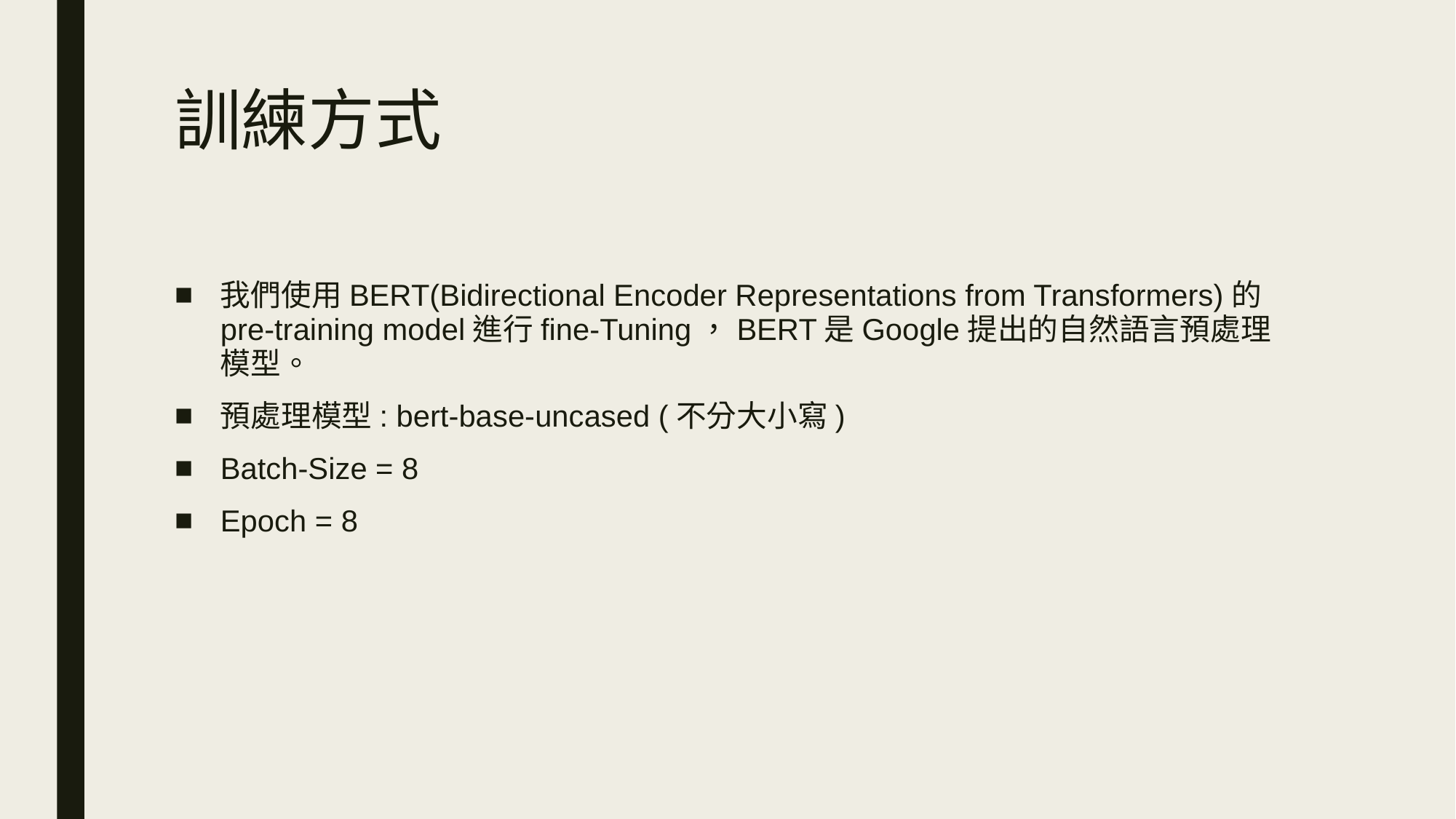

# 訓練方式
我們使用BERT(Bidirectional Encoder Representations from Transformers)的pre-training model進行fine-Tuning，BERT是Google提出的自然語言預處理模型。
預處理模型: bert-base-uncased (不分大小寫)
Batch-Size = 8
Epoch = 8